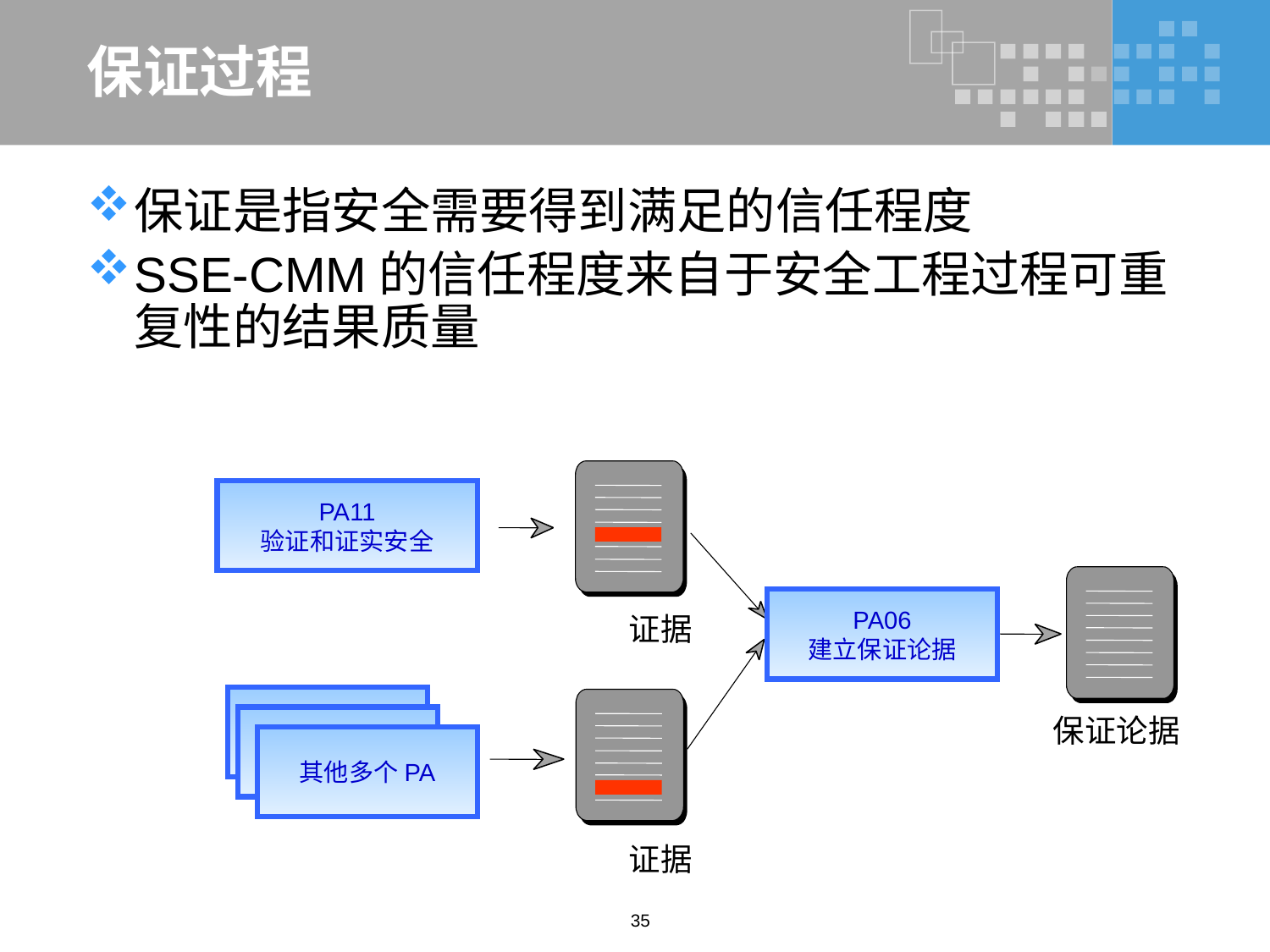

# 保证过程
保证是指安全需要得到满足的信任程度
SSE-CMM的信任程度来自于安全工程过程可重复性的结果质量

PA11
验证和证实安全

PA06
建立保证论据
证据

指定安全要求

保证论据
其他多个PA

证据
35